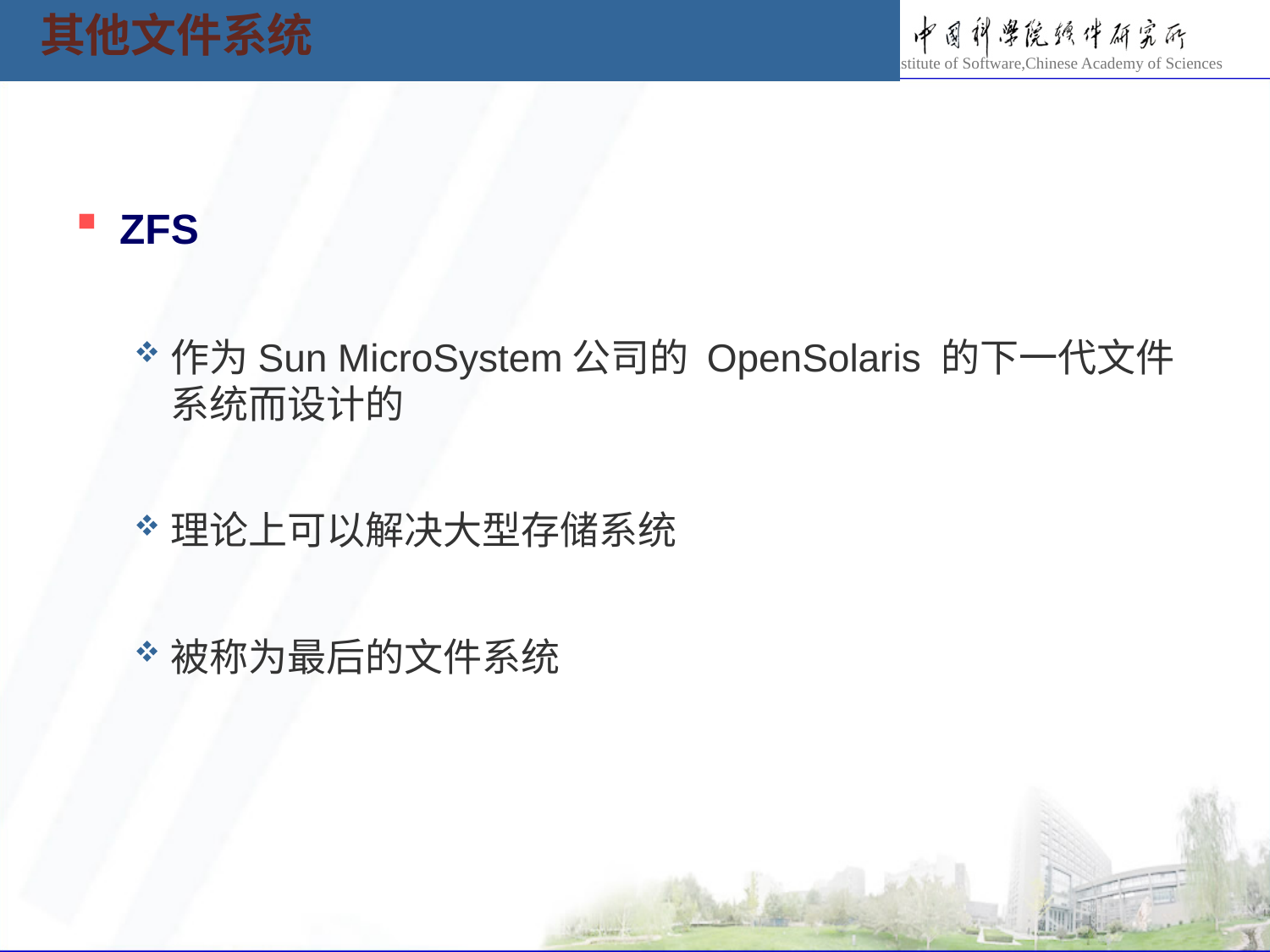

其他文件系统
ZFS

作为Sun MicroSystem公司的 OpenSolaris 的下一代文件系统而设计的

理论上可以解决大型存储系统

被称为最后的文件系统